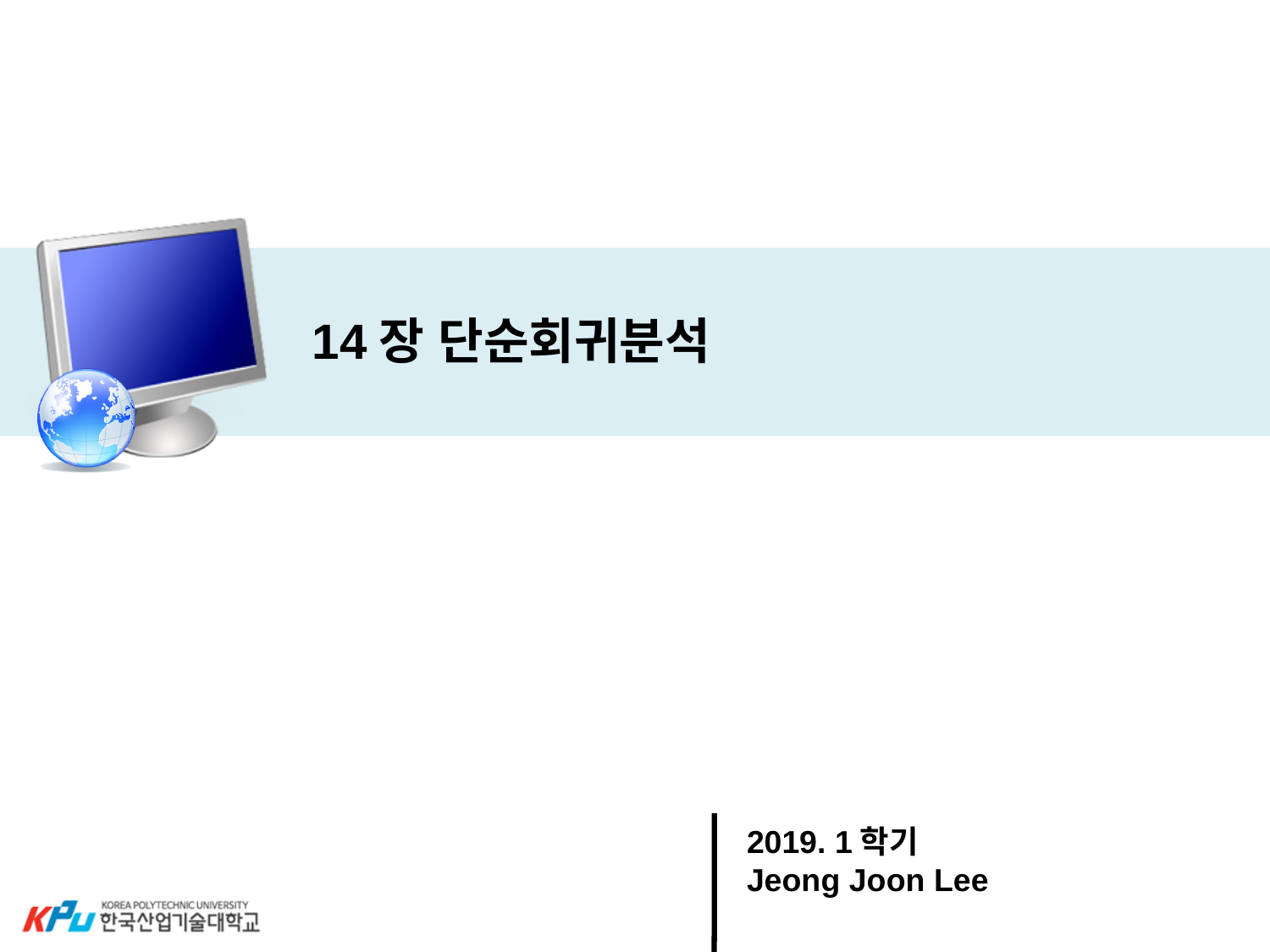

# 14장 단순회귀분석
2019. 1학기
Jeong Joon Lee